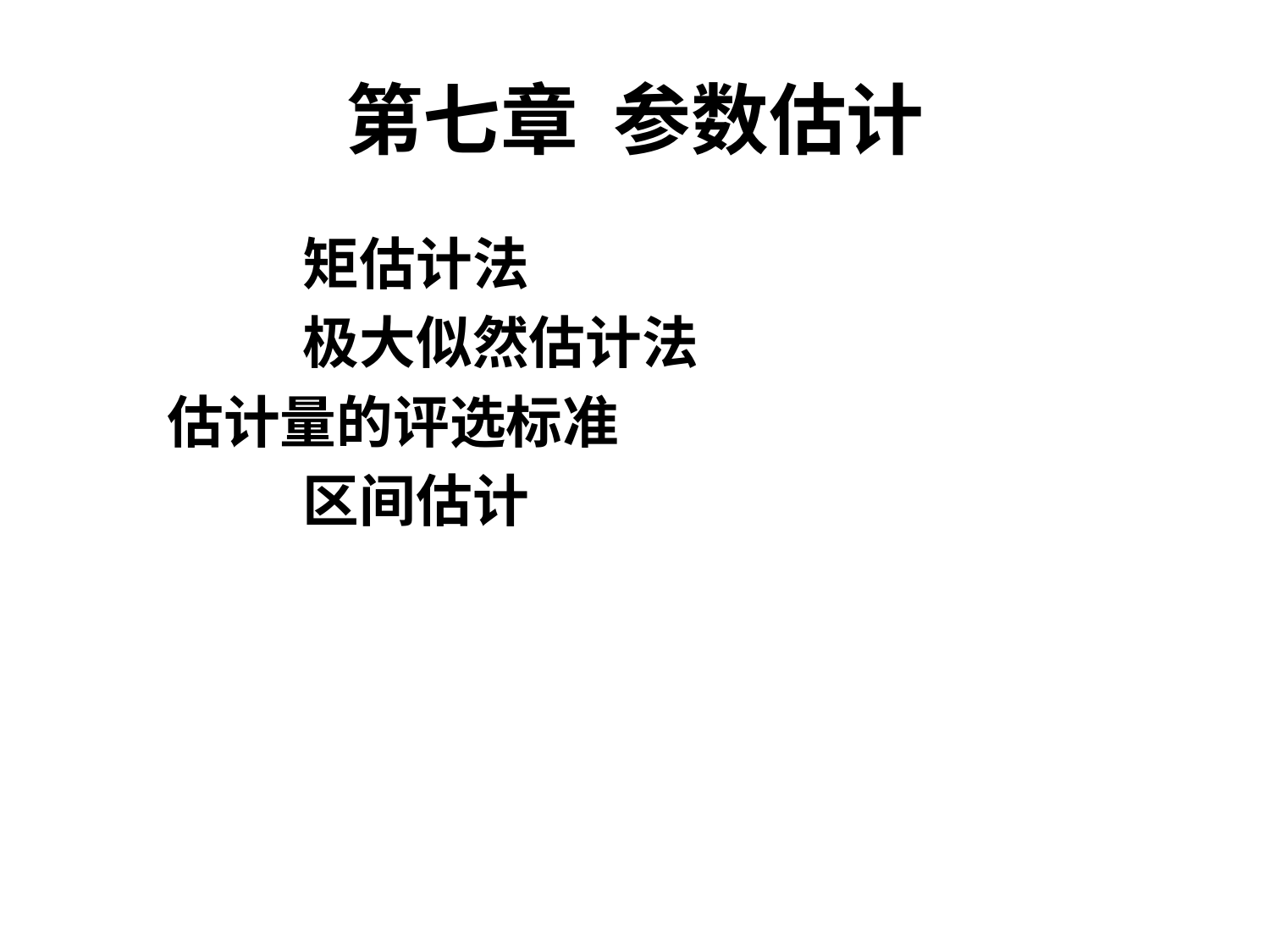

# 第七章  参数估计
		   矩估计法
		   极大似然估计法
      估计量的评选标准
		   区间估计